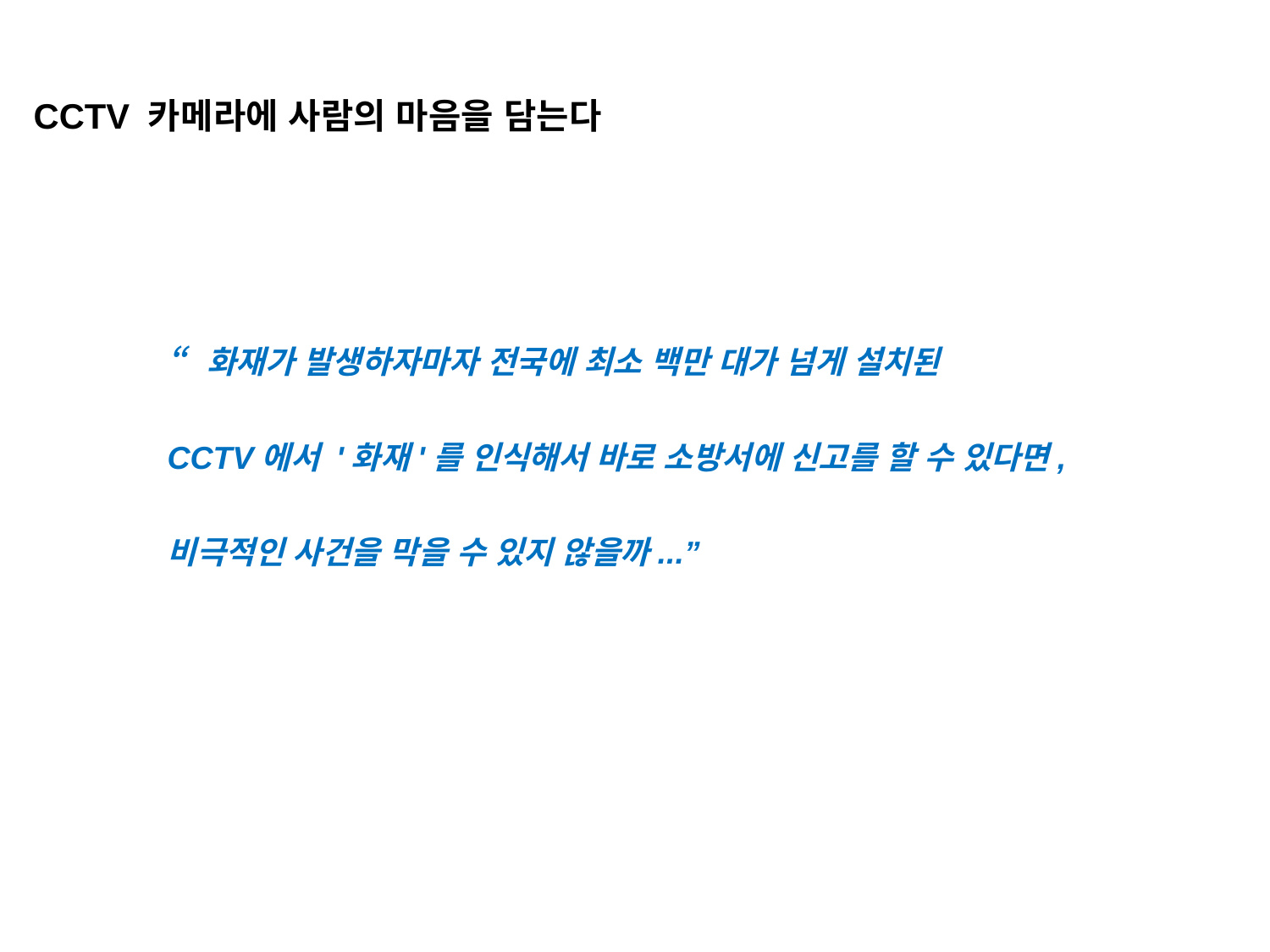

CCTV 카메라에 사람의 마음을 담는다
“화재가 발생하자마자 전국에 최소 백만 대가 넘게 설치된
CCTV에서 '화재'를 인식해서 바로 소방서에 신고를 할 수 있다면,
비극적인 사건을 막을 수 있지 않을까...”